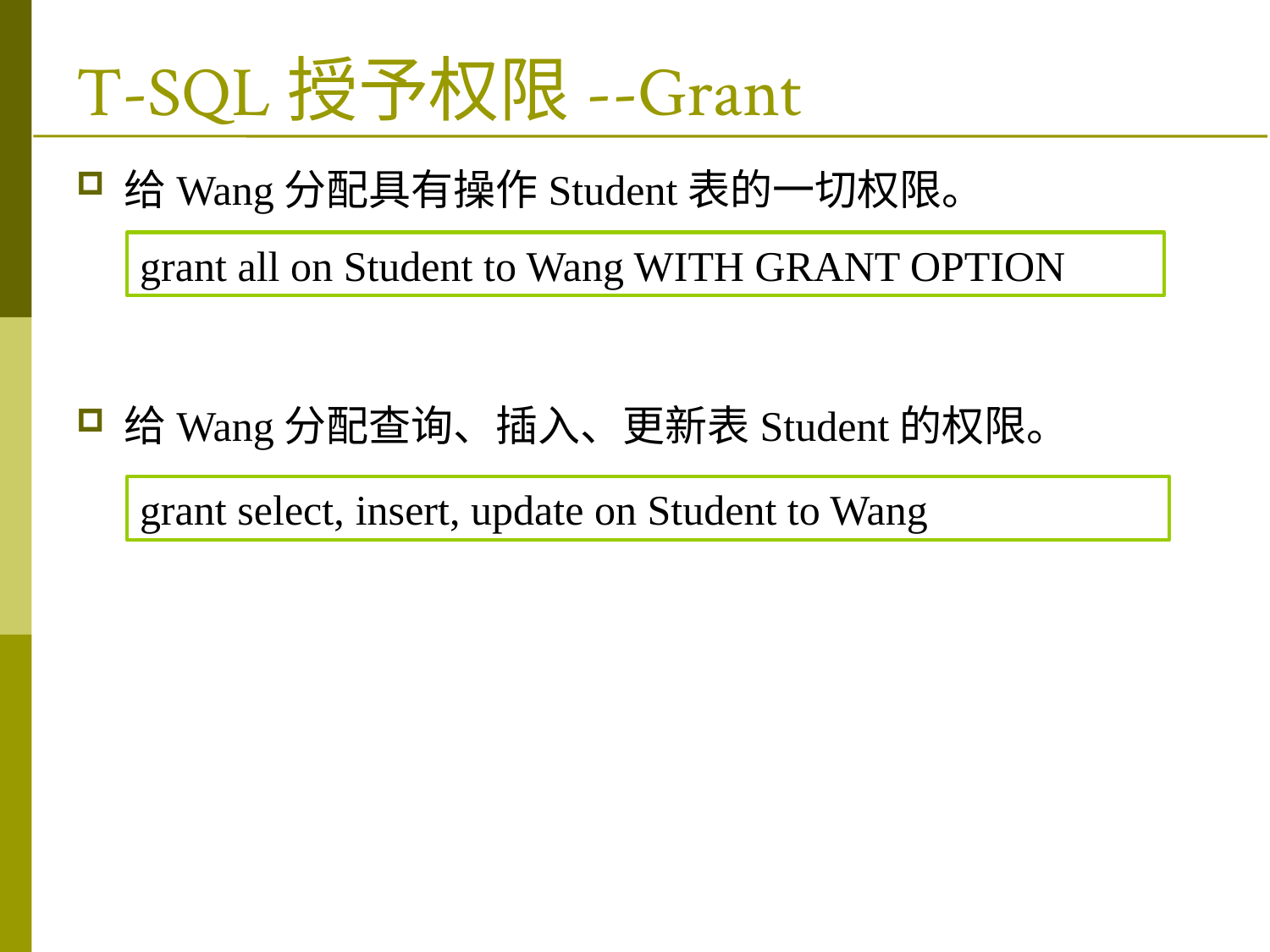

# T-SQL授予权限--Grant
给Wang分配具有操作Student表的一切权限。

给Wang分配查询、插入、更新表Student的权限。

grant all on Student to Wang WITH GRANT OPTION
grant select, insert, update on Student to Wang